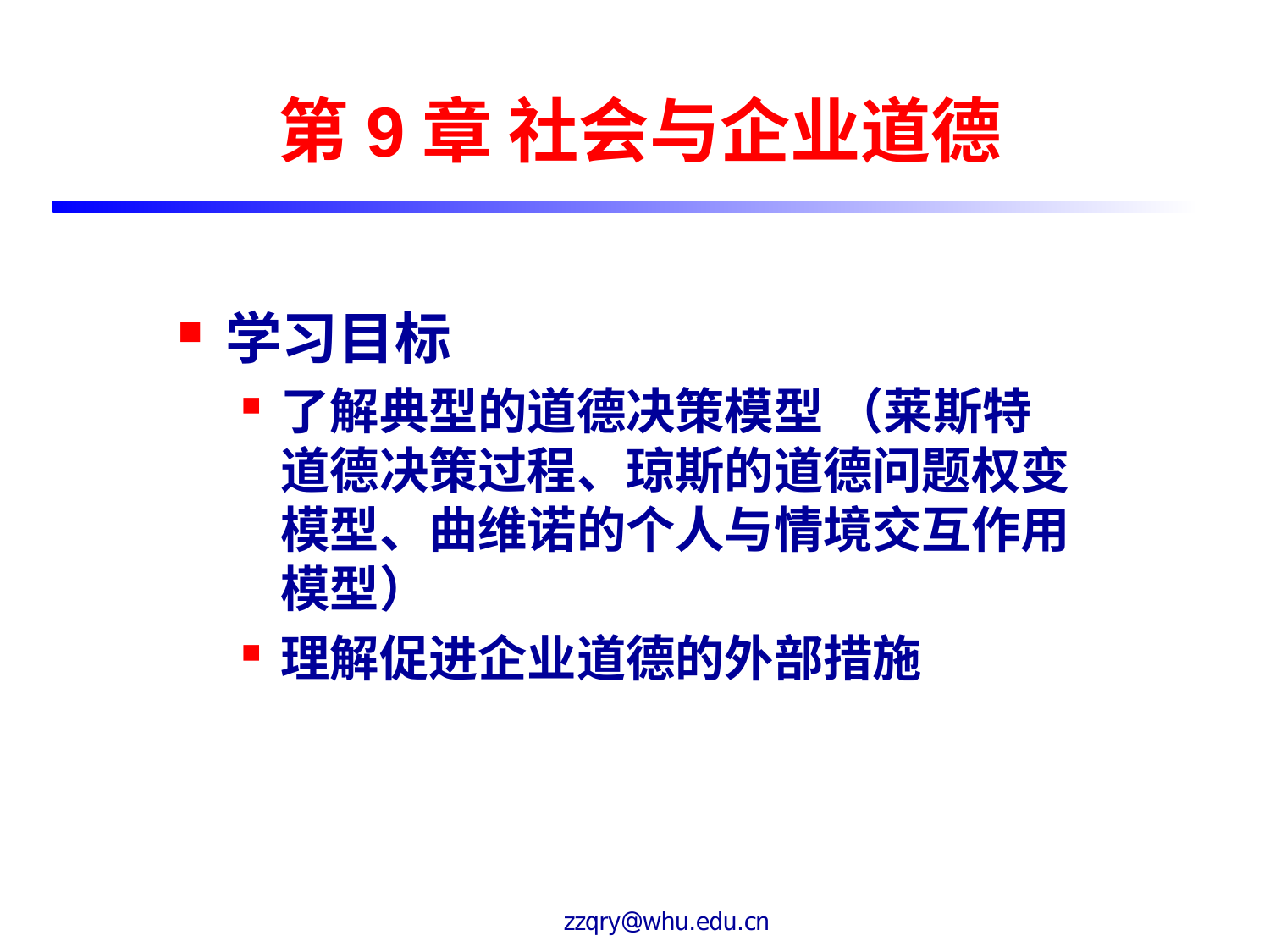

# 第9章 社会与企业道德
学习目标
了解典型的道德决策模型 （莱斯特道德决策过程、琼斯的道德问题权变模型、曲维诺的个人与情境交互作用模型）
理解促进企业道德的外部措施

zzqry@whu.edu.cn
1